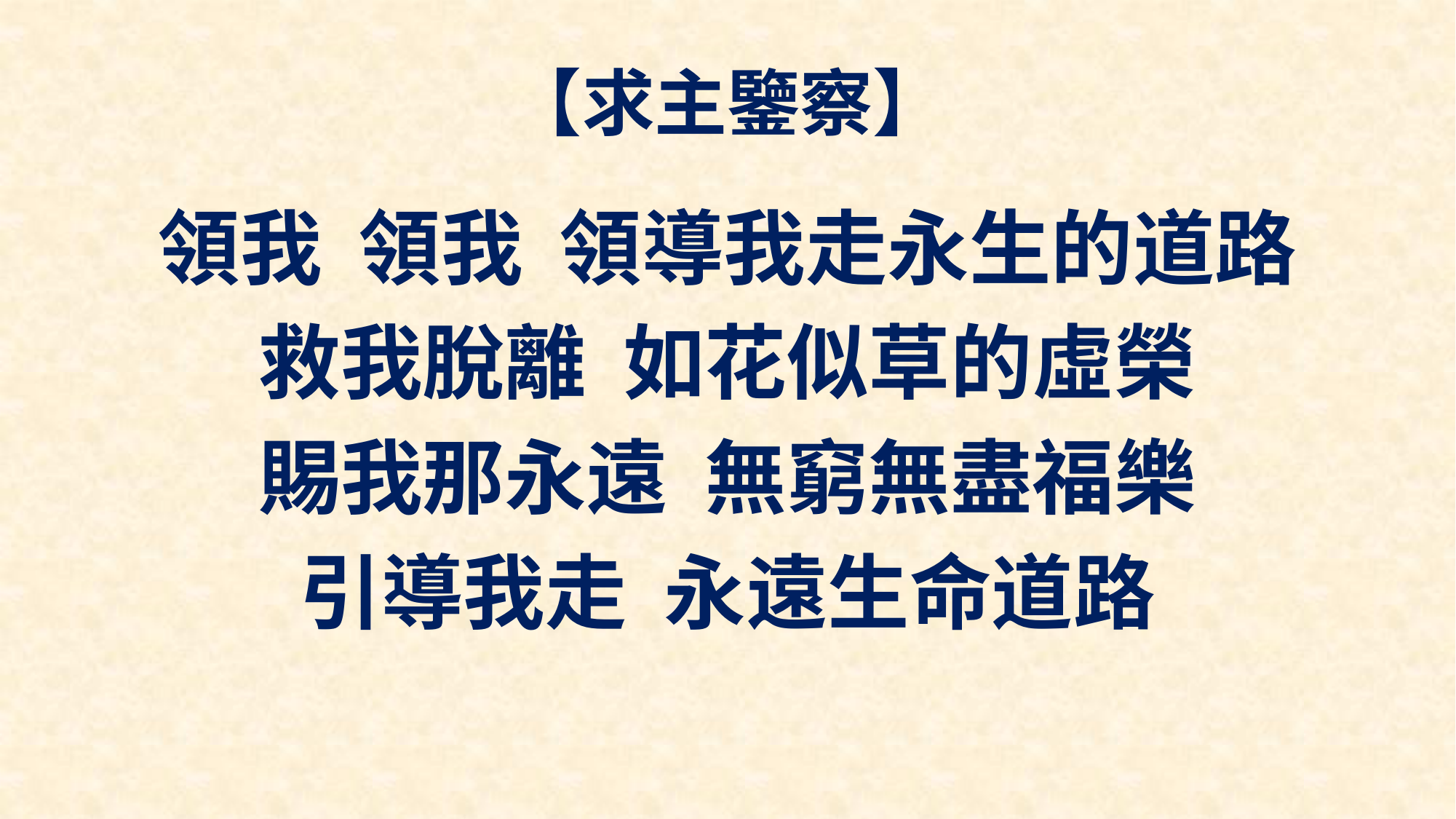

# 【求主鑒察】
領我  領我  領導我走永生的道路
救我脫離  如花似草的虛榮
賜我那永遠  無窮無盡福樂
引導我走  永遠生命道路